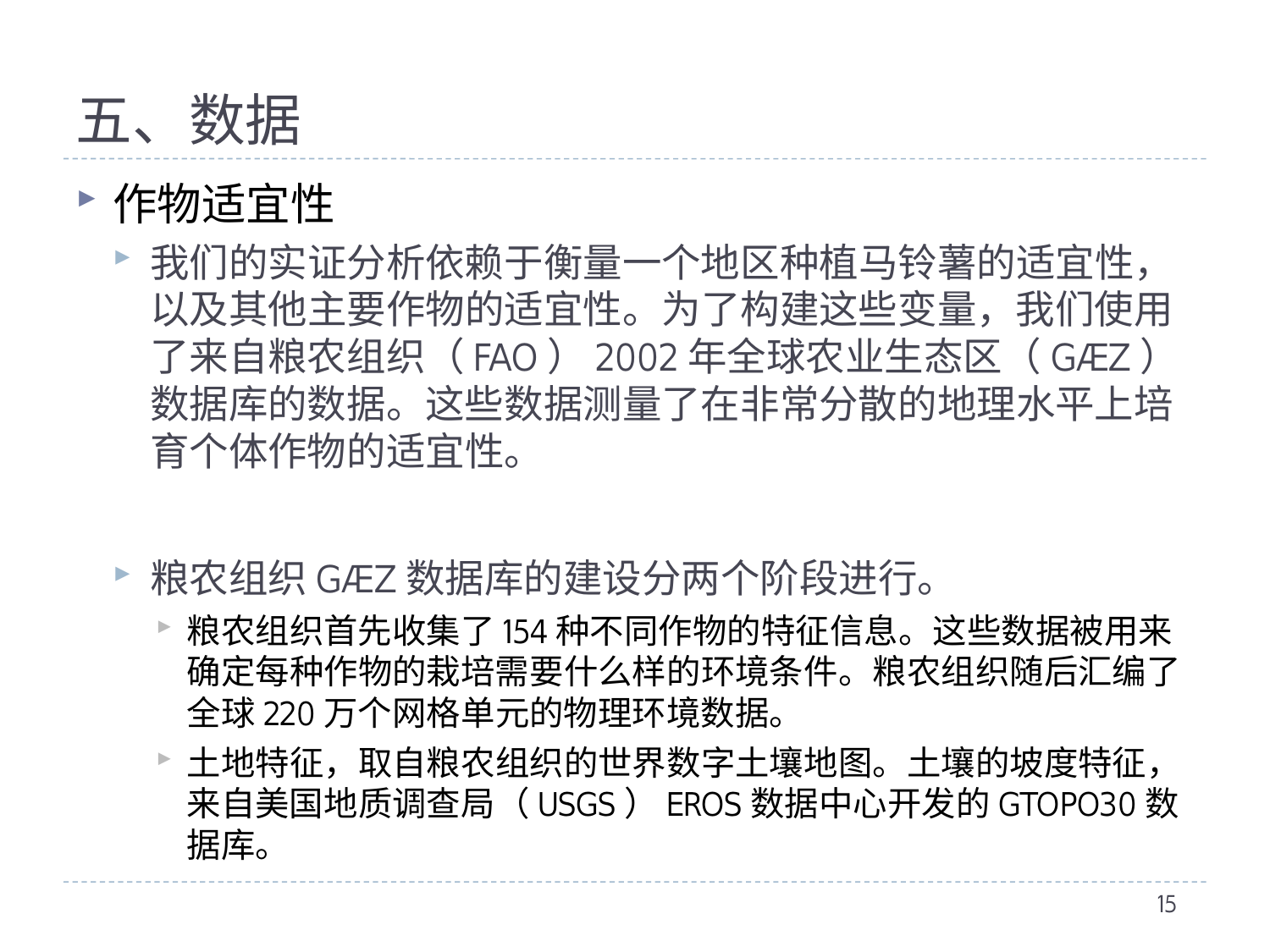

# 五、数据
作物适宜性
我们的实证分析依赖于衡量一个地区种植马铃薯的适宜性，以及其他主要作物的适宜性。为了构建这些变量，我们使用了来自粮农组织（FAO）2002年全球农业生态区（GAEZ）数据库的数据。这些数据测量了在非常分散的地理水平上培育个体作物的适宜性。

粮农组织GAEZ数据库的建设分两个阶段进行。
粮农组织首先收集了154种不同作物的特征信息。这些数据被用来确定每种作物的栽培需要什么样的环境条件。粮农组织随后汇编了全球220万个网格单元的物理环境数据。
土地特征，取自粮农组织的世界数字土壤地图。土壤的坡度特征，来自美国地质调查局（USGS）EROS数据中心开发的GTOPO30数据库。

15